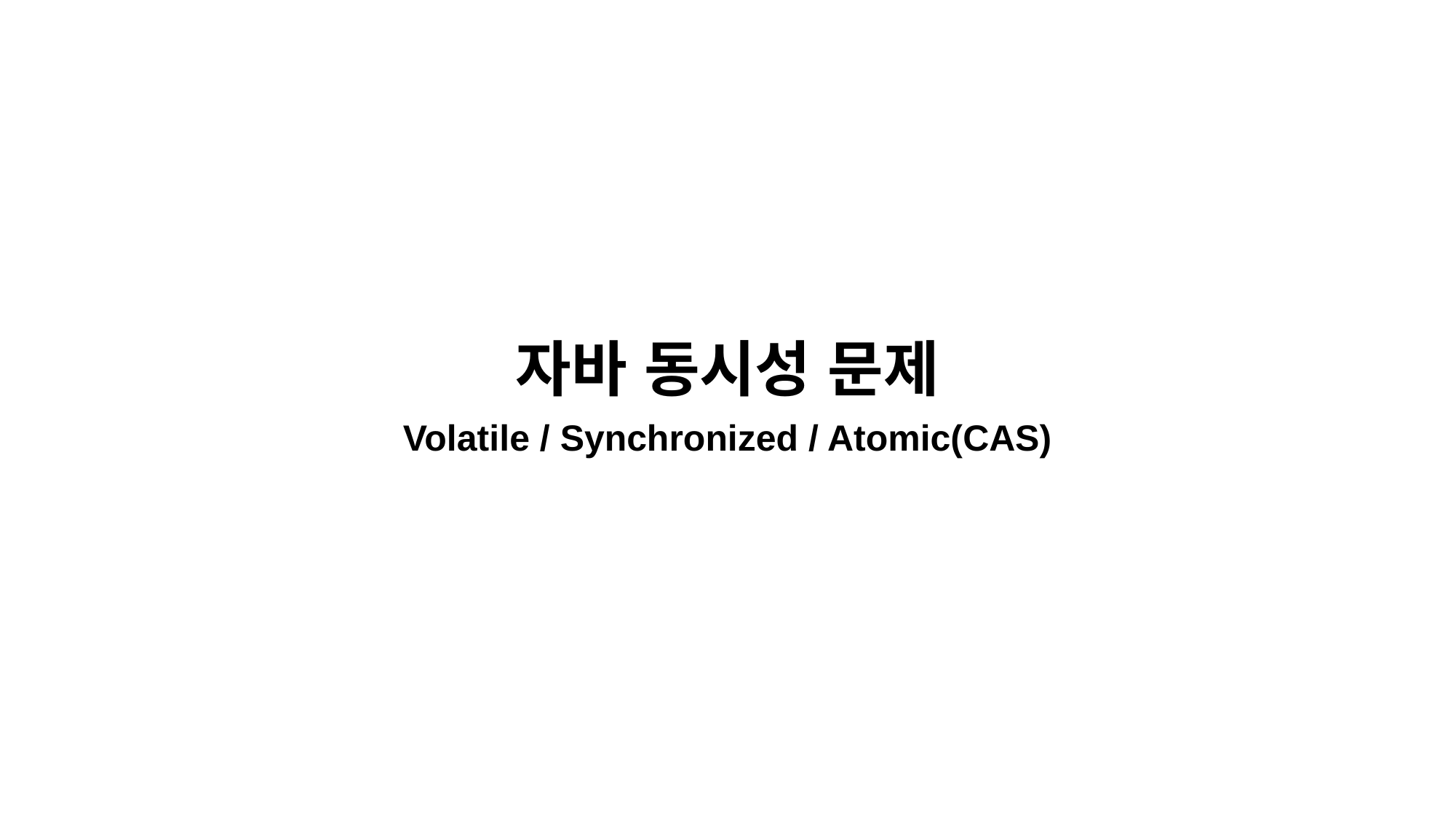

자바 동시성 문제
Volatile / Synchronized / Atomic(CAS)